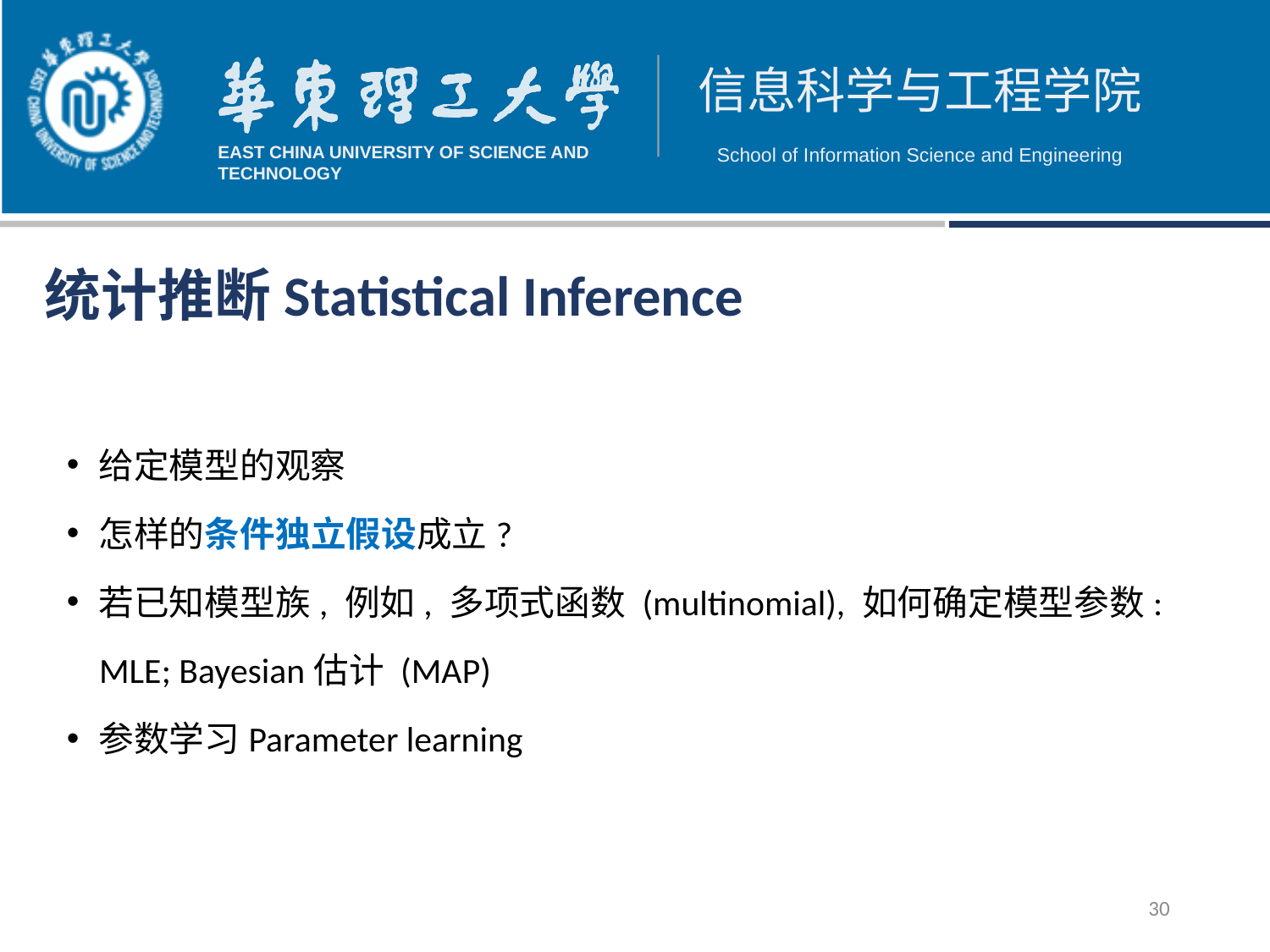

# 统计推断Statistical Inference
给定模型的观察
怎样的条件独立假设成立?
若已知模型族, 例如, 多项式函数 (multinomial), 如何确定模型参数:
    MLE; Bayesian估计 (MAP)
参数学习Parameter learning

30